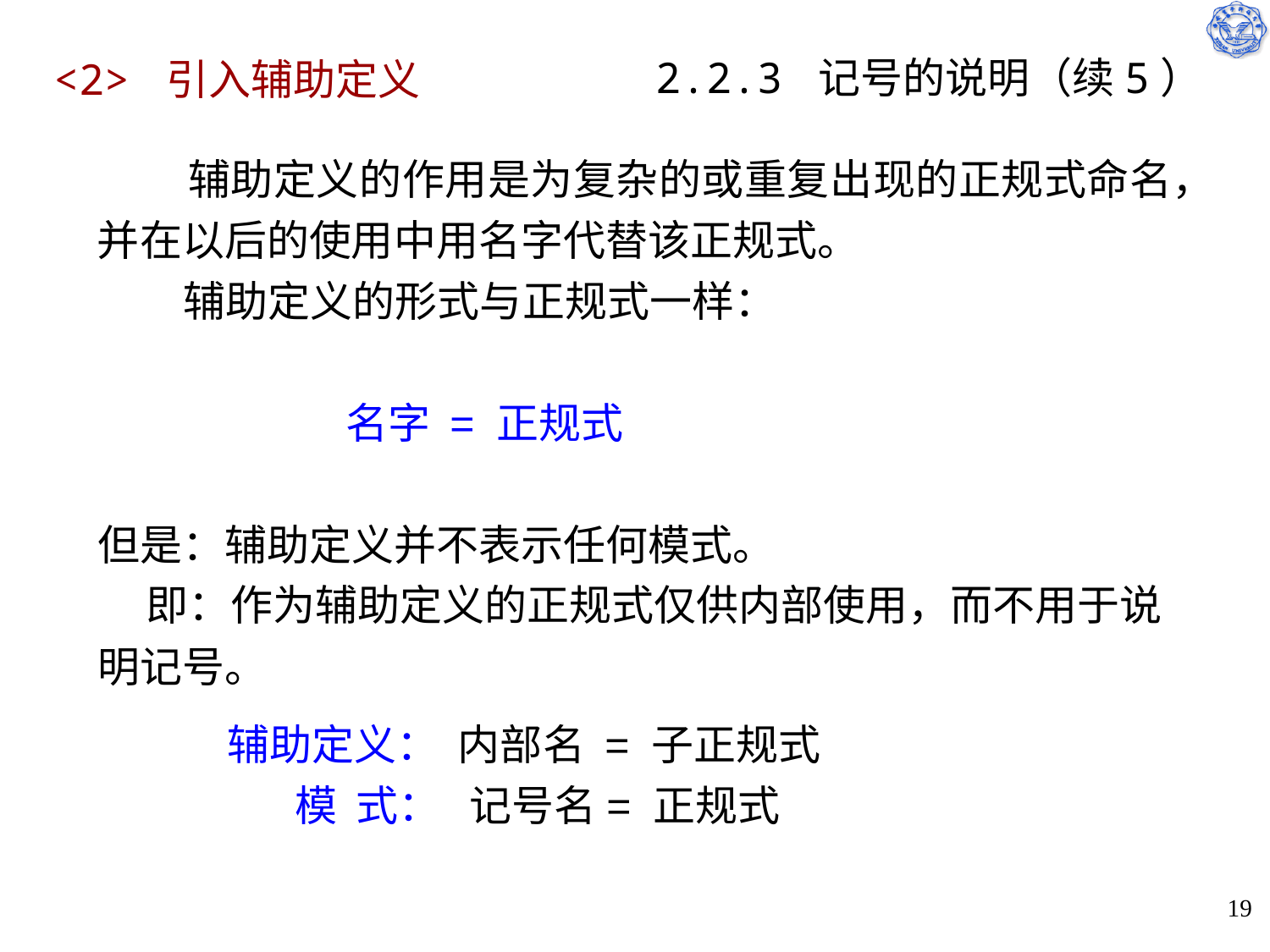

<2> 引入辅助定义
# 2.2.3 记号的说明（续5）
        辅助定义的作用是为复杂的或重复出现的正规式命名，并在以后的使用中用名字代替该正规式。
        辅助定义的形式与正规式一样：

                         名字 = 正规式
但是：辅助定义并不表示任何模式。
    即：作为辅助定义的正规式仅供内部使用，而不用于说明记号。
辅助定义：  内部名 = 子正规式
      模  式：   记号名= 正规式
19